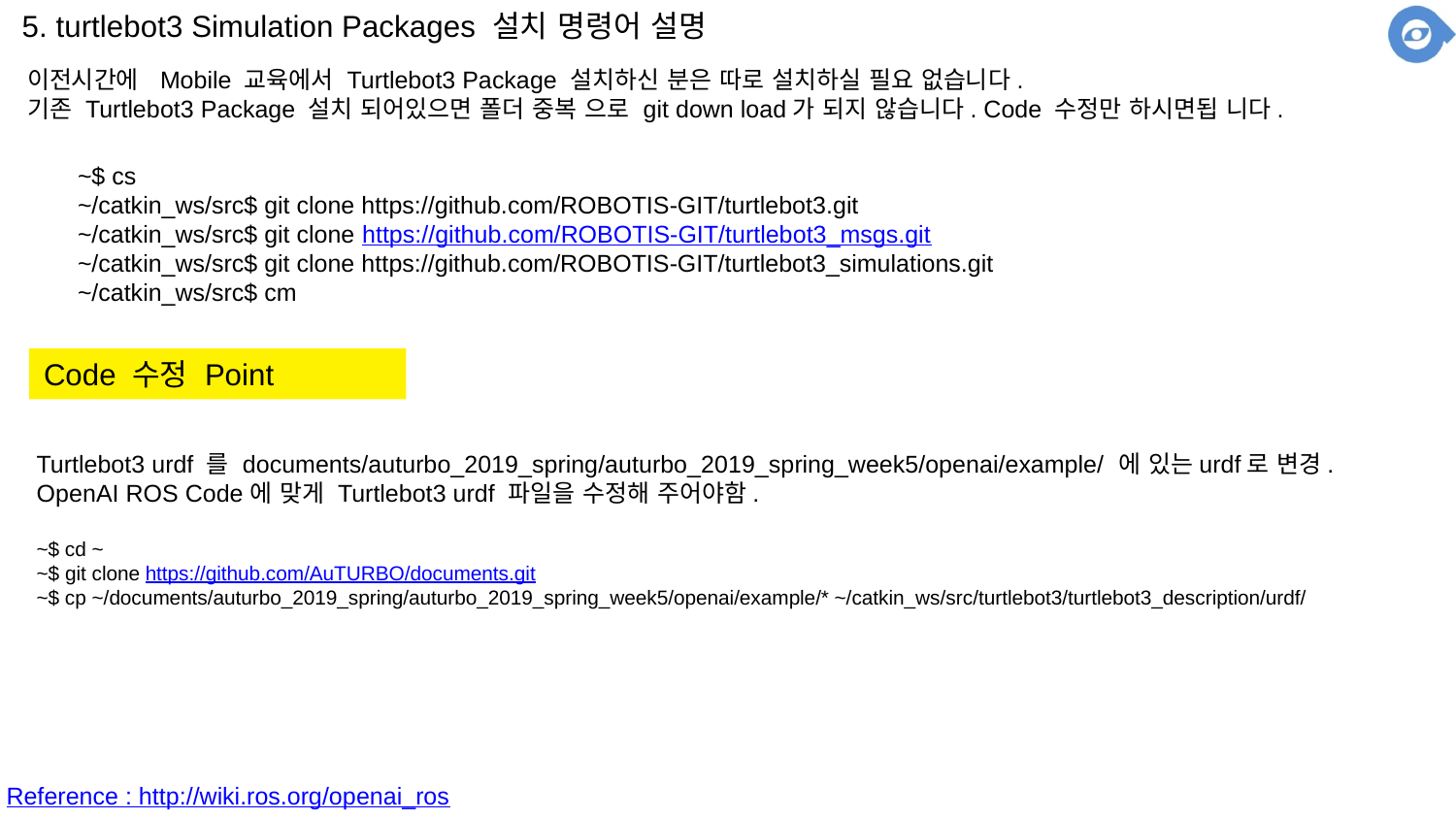

5. turtlebot3 Simulation Packages 설치 명령어 설명
이전시간에  Mobile 교육에서 Turtlebot3 Package 설치하신 분은 따로 설치하실 필요 없습니다.
기존 Turtlebot3 Package 설치 되어있으면 폴더 중복 으로 git down load가 되지 않습니다. Code 수정만 하시면됩 니다.
~$ cs
~/catkin_ws/src$ git clone https://github.com/ROBOTIS-GIT/turtlebot3.git
~/catkin_ws/src$ git clone https://github.com/ROBOTIS-GIT/turtlebot3_msgs.git
~/catkin_ws/src$ git clone https://github.com/ROBOTIS-GIT/turtlebot3_simulations.git
~/catkin_ws/src$ cm
Code 수정 Point
Turtlebot3 urdf 를 documents/auturbo_2019_spring/auturbo_2019_spring_week5/openai/example/ 에 있는urdf로 변경.
OpenAI ROS Code에 맞게 Turtlebot3 urdf 파일을 수정해 주어야함.

~$ cd ~
~$ git clone https://github.com/AuTURBO/documents.git
~$ cp ~/documents/auturbo_2019_spring/auturbo_2019_spring_week5/openai/example/* ~/catkin_ws/src/turtlebot3/turtlebot3_description/urdf/

Reference : http://wiki.ros.org/openai_ros